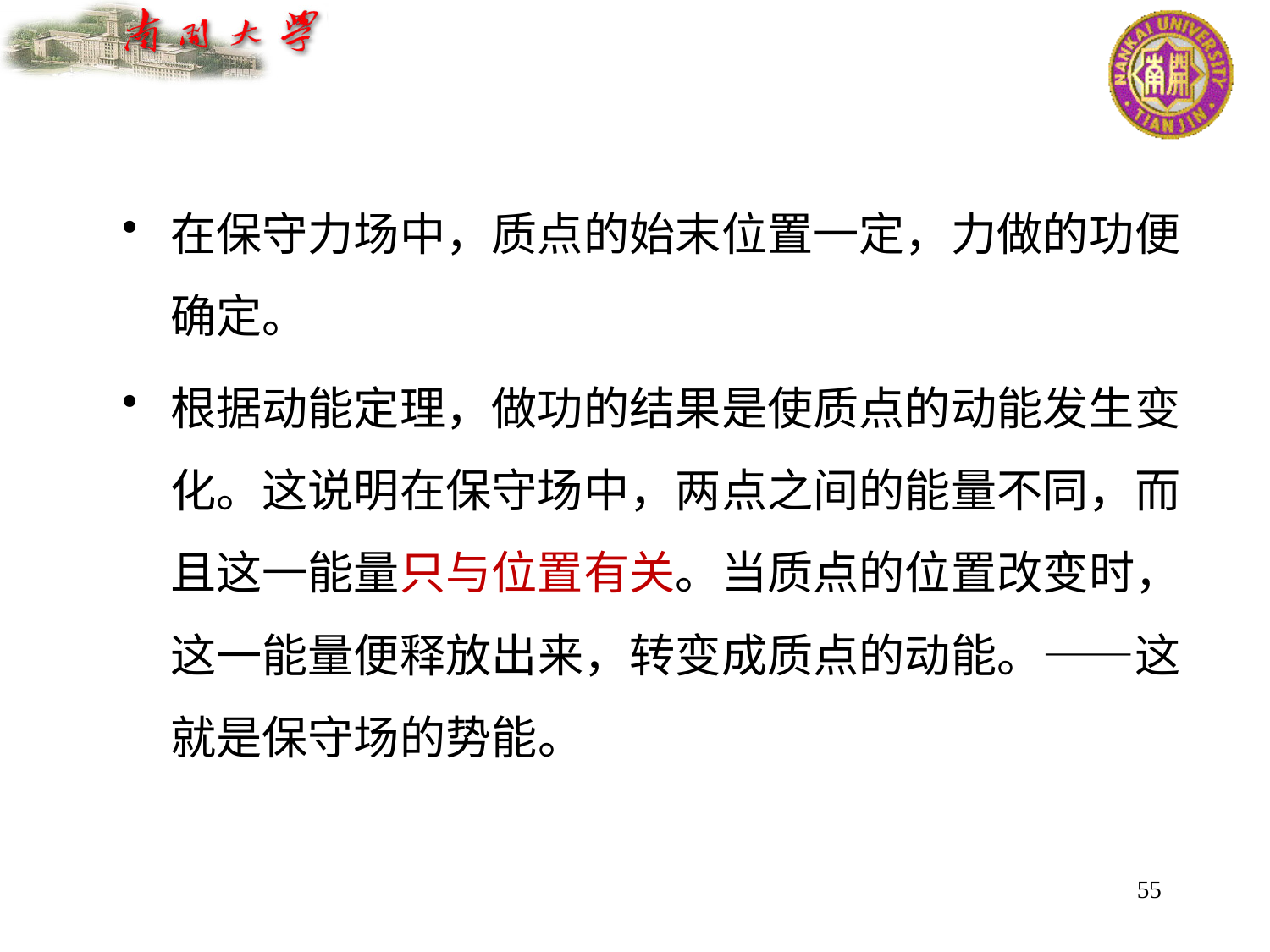

在保守力场中，质点的始末位置一定，力做的功便确定。
根据动能定理，做功的结果是使质点的动能发生变化。这说明在保守场中，两点之间的能量不同，而且这一能量只与位置有关。当质点的位置改变时，这一能量便释放出来，转变成质点的动能。——这就是保守场的势能。
55